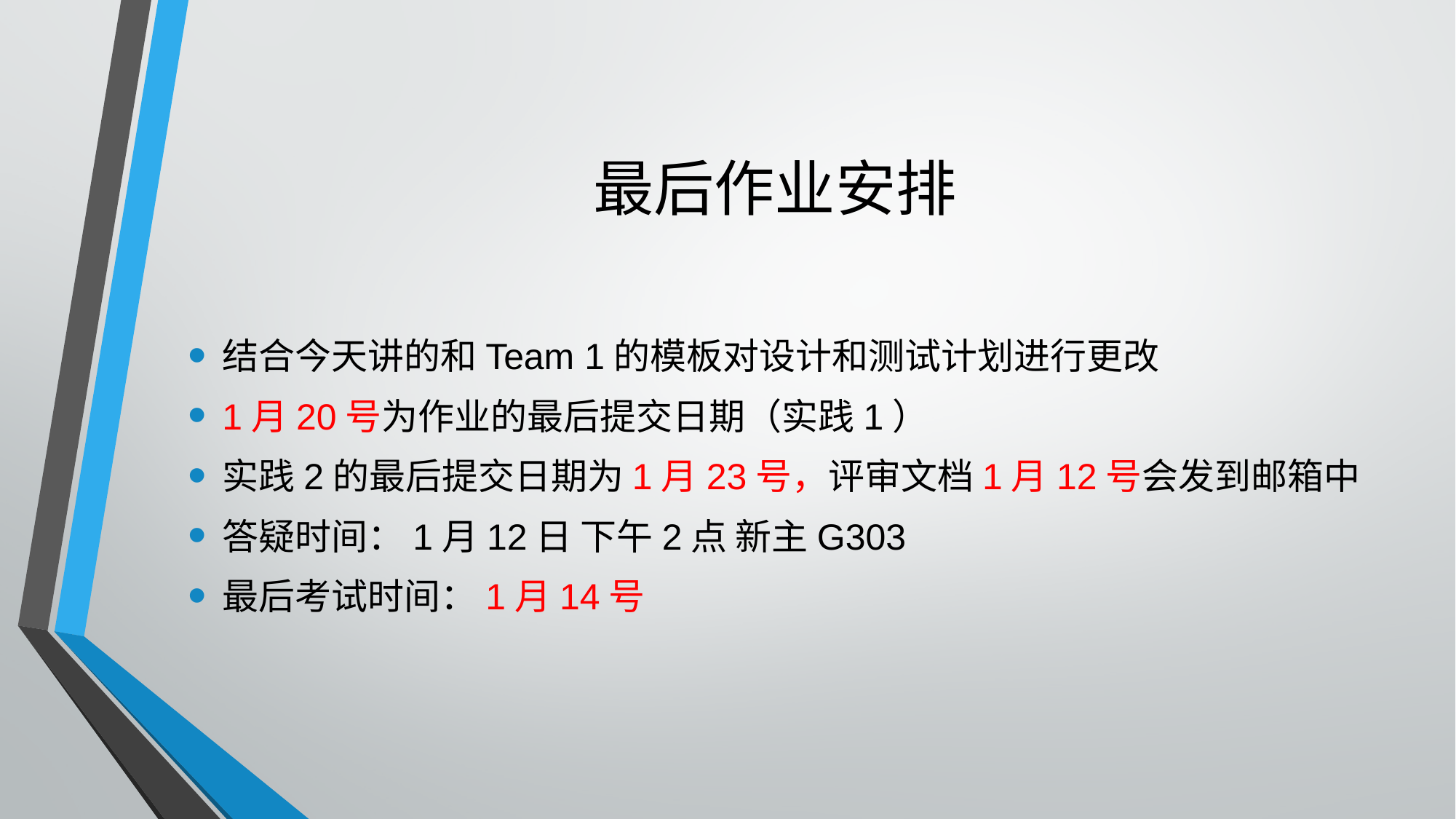

# 最后作业安排
结合今天讲的和Team 1的模板对设计和测试计划进行更改
1月20号为作业的最后提交日期（实践1）
实践2的最后提交日期为1月23号，评审文档1月12号会发到邮箱中
答疑时间：1月12日 下午2点 新主G303
最后考试时间：1月14号